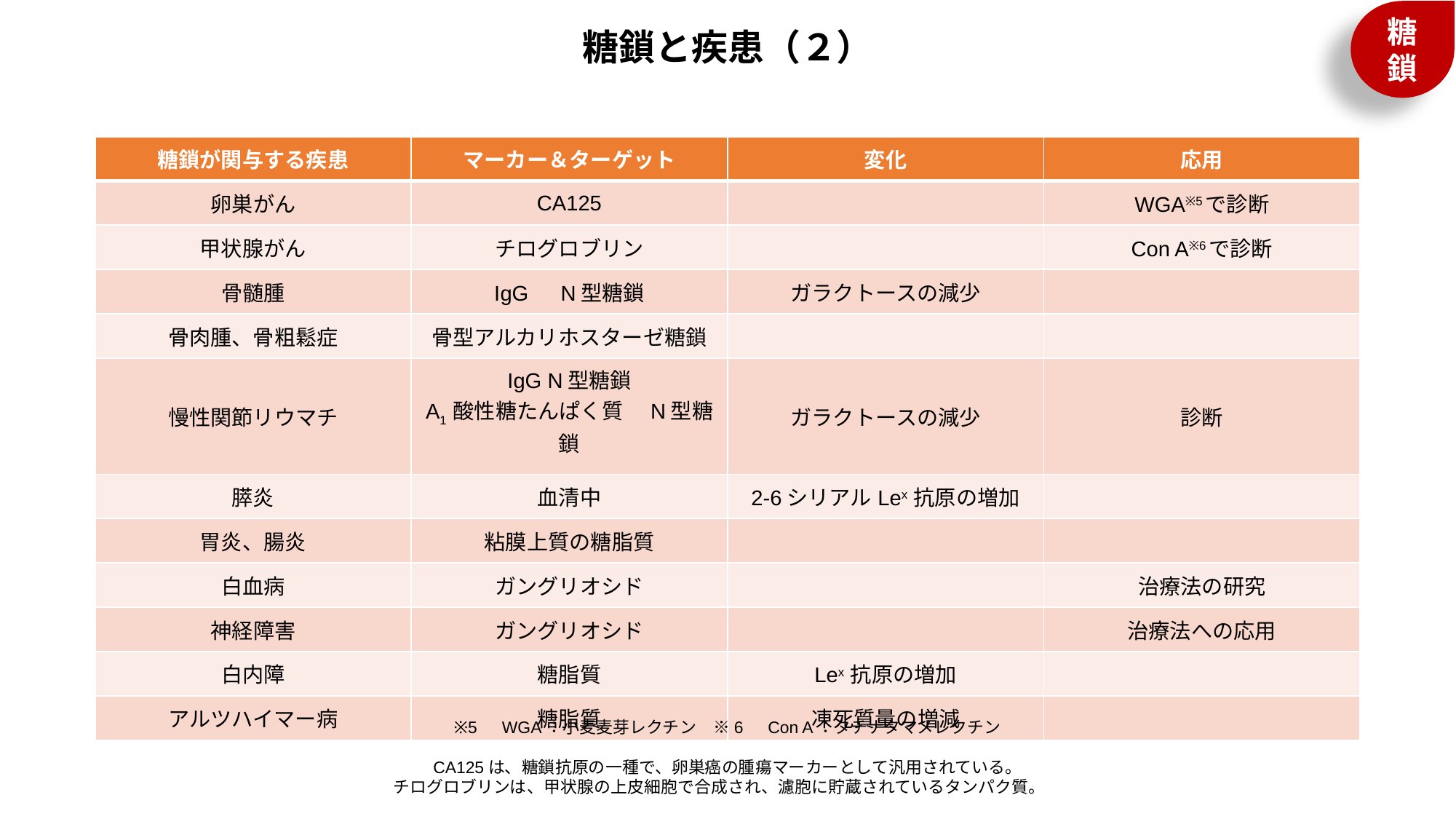

糖鎖と疾患（２）
| 糖鎖が関与する疾患 | マーカー＆ターゲット | 変化 | 応用 |
| --- | --- | --- | --- |
| 卵巣がん | CA125 |  | WGA※5で診断 |
| 甲状腺がん | チログロブリン |  | Con A※6で診断 |
| 骨髄腫 | IgG　N型糖鎖 | ガラクトースの減少 |  |
| 骨肉腫、骨粗鬆症 | 骨型アルカリホスターゼ糖鎖 |  |  |
| 慢性関節リウマチ | IgG N型糖鎖 Α1 酸性糖たんぱく質　N型糖鎖 | ガラクトースの減少 | 診断 |
| 膵炎 | 血清中 | 2-6シリアルLex 抗原の増加 |  |
| 胃炎、腸炎 | 粘膜上質の糖脂質 |  |  |
| 白血病 | ガングリオシド |  | 治療法の研究 |
| 神経障害 | ガングリオシド |  | 治療法への応用 |
| 白内障 | 糖脂質 | Lex 抗原の増加 |  |
| アルツハイマー病 | 糖脂質 | 凍死質量の増減 |  |
※5　WGA：小麦麦芽レクチン　※6　Con A：タチナタマメレクチン

CA125は、糖鎖抗原の一種で、卵巣癌の腫瘍マーカーとして汎用されている。
チログロブリンは、甲状腺の上皮細胞で合成され、濾胞に貯蔵されているタンパク質。